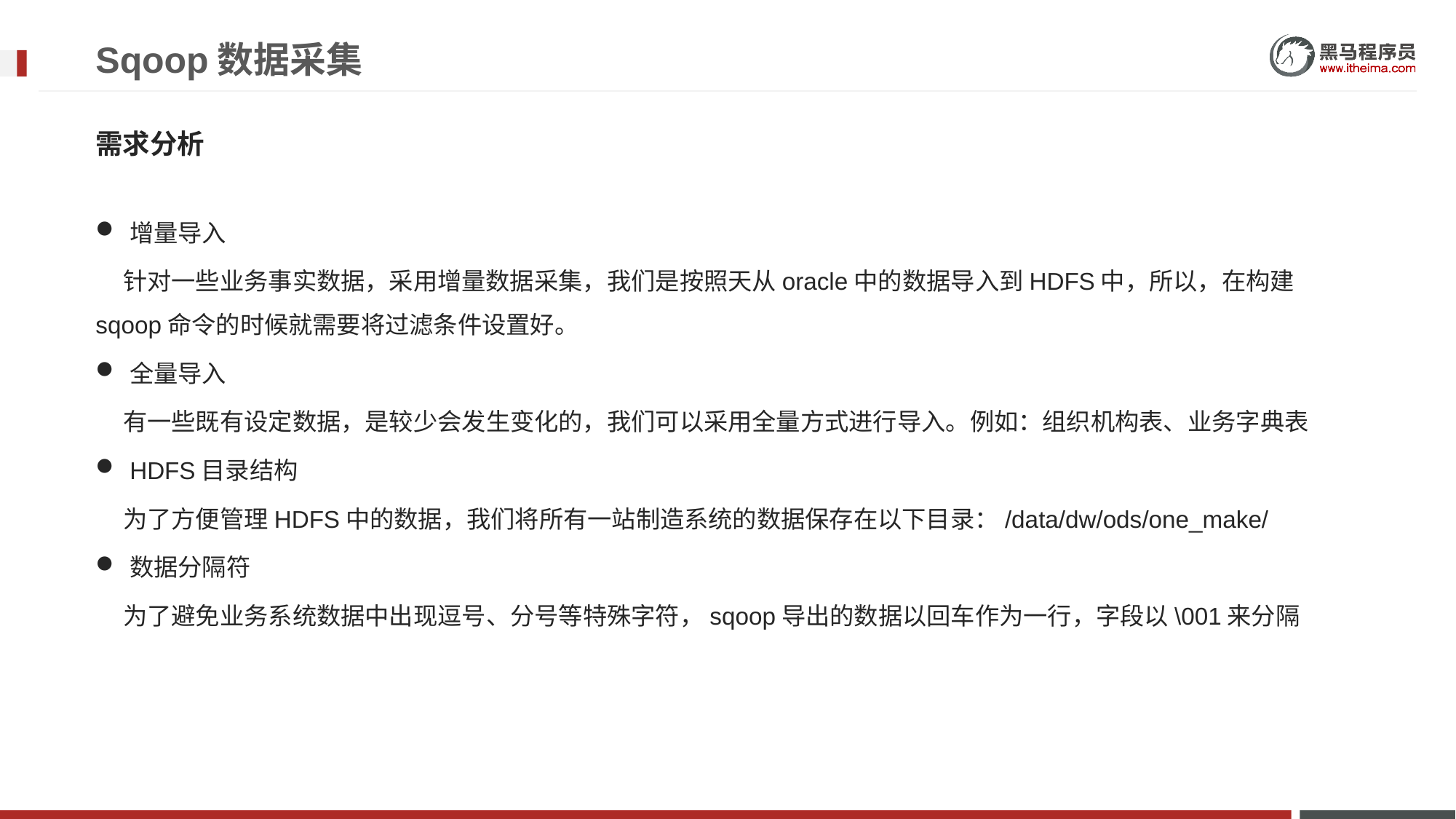

# Sqoop数据采集
需求分析
增量导入
    针对一些业务事实数据，采用增量数据采集，我们是按照天从oracle中的数据导入到HDFS中，所以，在构建sqoop命令的时候就需要将过滤条件设置好。
全量导入
    有一些既有设定数据，是较少会发生变化的，我们可以采用全量方式进行导入。例如：组织机构表、业务字典表
HDFS目录结构
    为了方便管理HDFS中的数据，我们将所有一站制造系统的数据保存在以下目录：/data/dw/ods/one_make/
数据分隔符
    为了避免业务系统数据中出现逗号、分号等特殊字符，sqoop导出的数据以回车作为一行，字段以\001来分隔